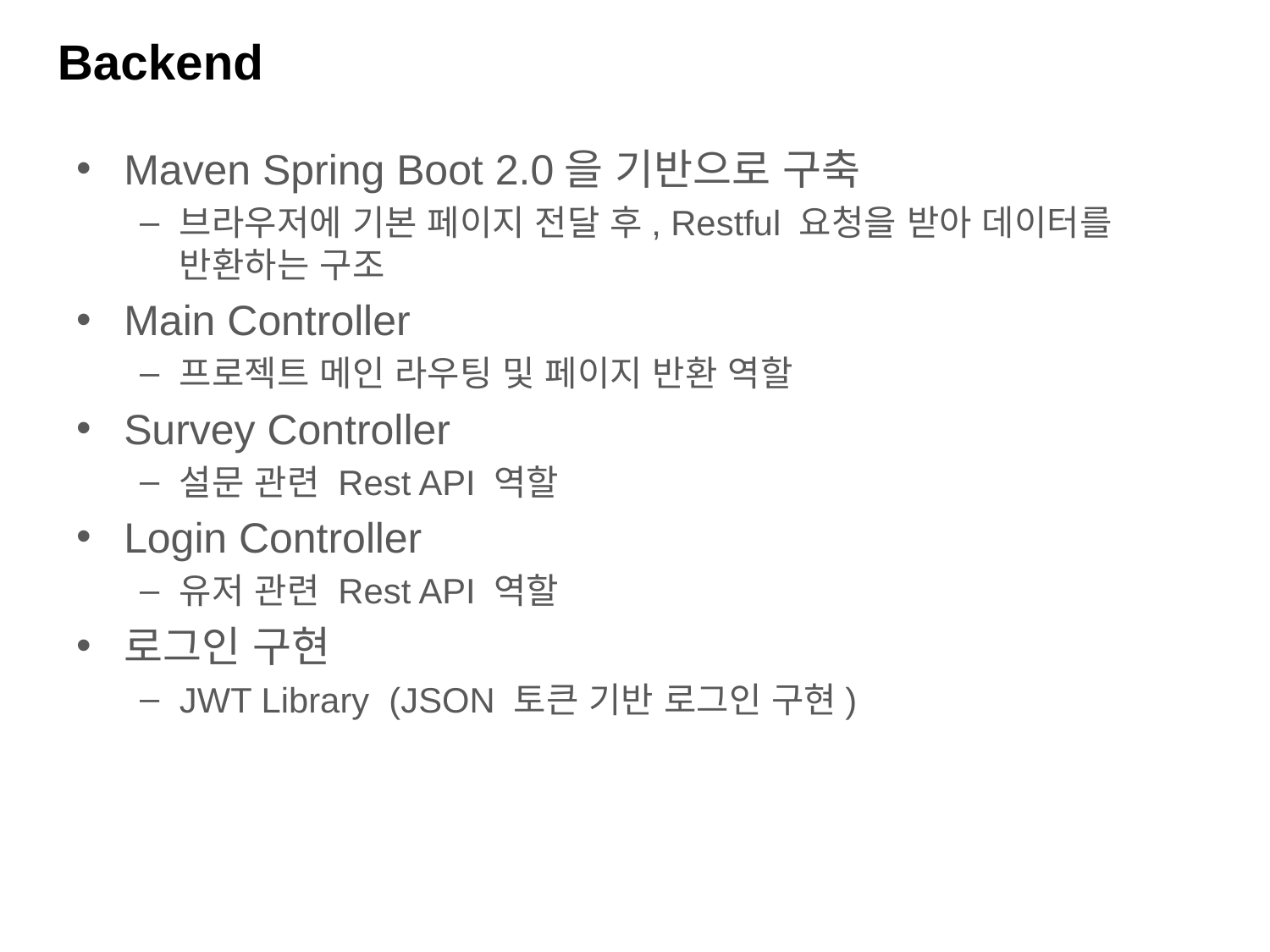

Backend
Maven Spring Boot 2.0을 기반으로 구축
브라우저에 기본 페이지 전달 후, Restful 요청을 받아 데이터를 반환하는 구조
Main Controller
프로젝트 메인 라우팅 및 페이지 반환 역할
Survey Controller
설문 관련 Rest API 역할
Login Controller
유저 관련 Rest API 역할
로그인 구현
JWT Library  (JSON 토큰 기반 로그인 구현)